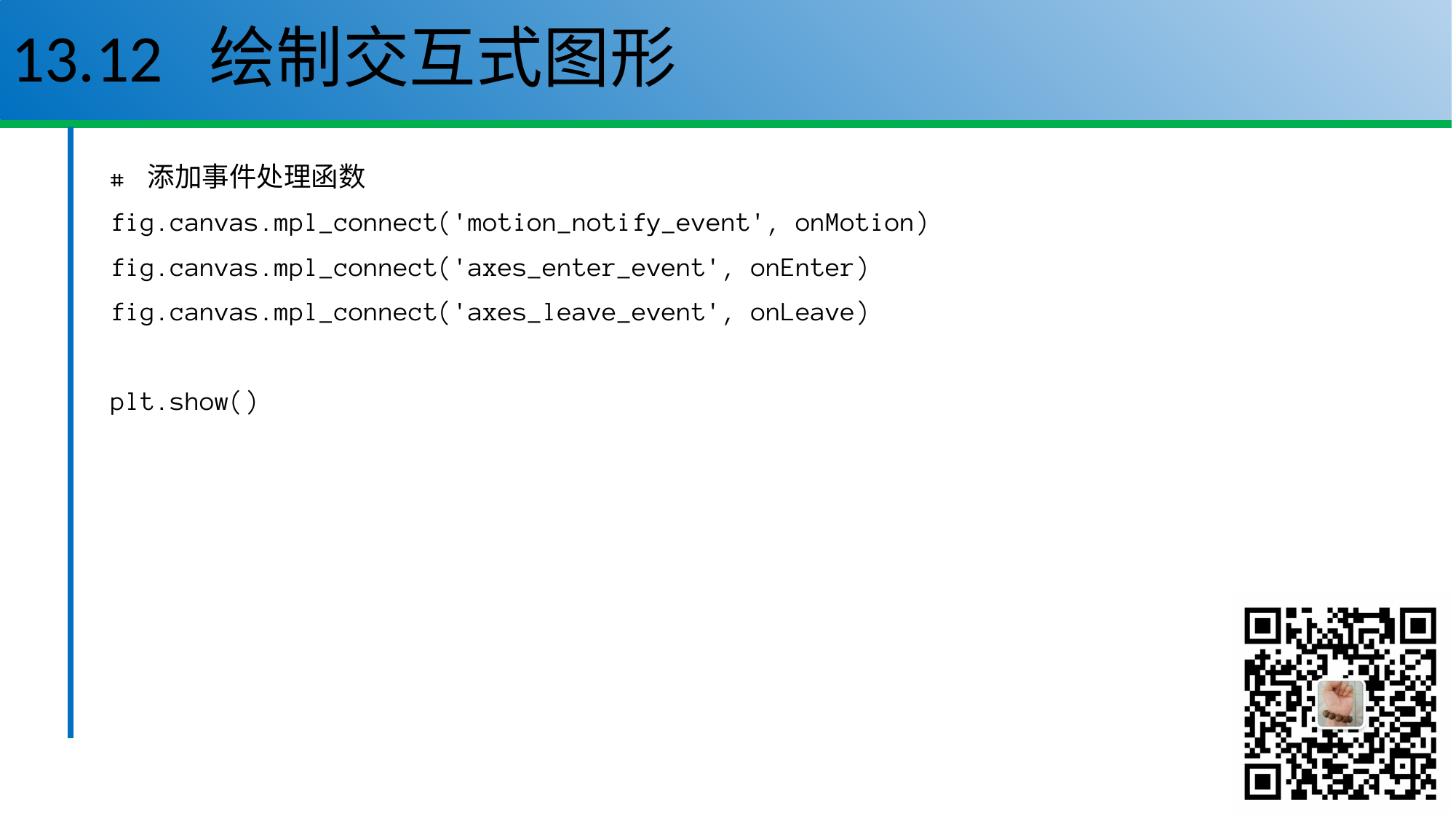

# 13.12  绘制交互式图形
# 添加事件处理函数
fig.canvas.mpl_connect('motion_notify_event', onMotion)
fig.canvas.mpl_connect('axes_enter_event', onEnter)
fig.canvas.mpl_connect('axes_leave_event', onLeave)

plt.show()
51